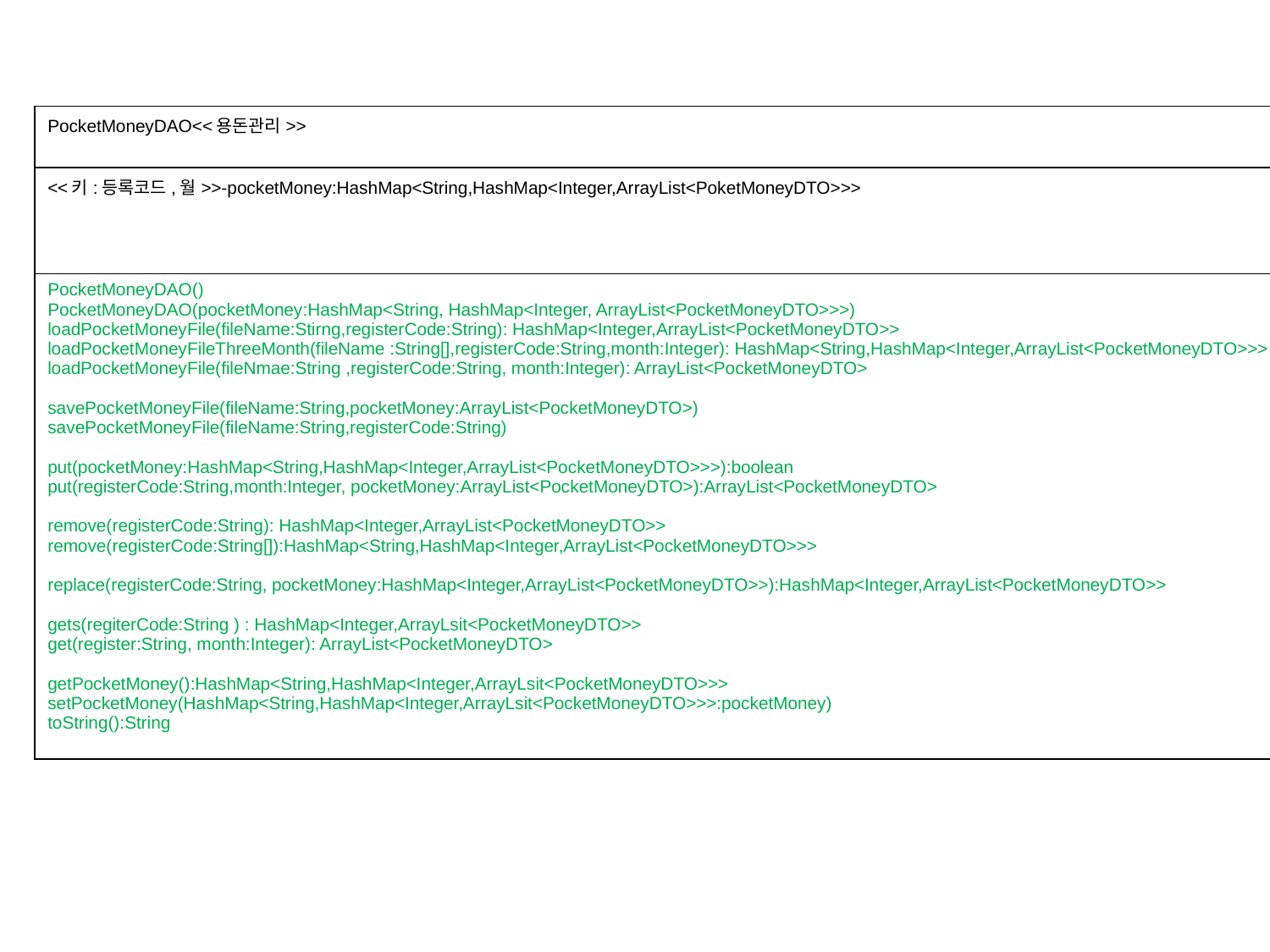

| PocketMoneyDAO<<용돈관리>> |
| --- |
| <<키:등록코드,월>>-pocketMoney:HashMap<String,HashMap<Integer,ArrayList<PoketMoneyDTO>>> |
| PocketMoneyDAO() PocketMoneyDAO(pocketMoney:HashMap<String, HashMap<Integer, ArrayList<PocketMoneyDTO>>>) loadPocketMoneyFile(fileName:Stirng,registerCode:String): HashMap<Integer,ArrayList<PocketMoneyDTO>> loadPocketMoneyFileThreeMonth(fileName :String[],registerCode:String,month:Integer): HashMap<String,HashMap<Integer,ArrayList<PocketMoneyDTO>>> loadPocketMoneyFile(fileNmae:String ,registerCode:String, month:Integer): ArrayList<PocketMoneyDTO> savePocketMoneyFile(fileName:String,pocketMoney:ArrayList<PocketMoneyDTO>) savePocketMoneyFile(fileName:String,registerCode:String) put(pocketMoney:HashMap<String,HashMap<Integer,ArrayList<PocketMoneyDTO>>>):boolean put(registerCode:String,month:Integer, pocketMoney:ArrayList<PocketMoneyDTO>):ArrayList<PocketMoneyDTO> remove(registerCode:String): HashMap<Integer,ArrayList<PocketMoneyDTO>> remove(registerCode:String[]):HashMap<String,HashMap<Integer,ArrayList<PocketMoneyDTO>>> replace(registerCode:String, pocketMoney:HashMap<Integer,ArrayList<PocketMoneyDTO>>):HashMap<Integer,ArrayList<PocketMoneyDTO>> gets(regiterCode:String ) : HashMap<Integer,ArrayLsit<PocketMoneyDTO>> get(register:String, month:Integer): ArrayList<PocketMoneyDTO> getPocketMoney():HashMap<String,HashMap<Integer,ArrayLsit<PocketMoneyDTO>>> setPocketMoney(HashMap<String,HashMap<Integer,ArrayLsit<PocketMoneyDTO>>>:pocketMoney) toString():String |